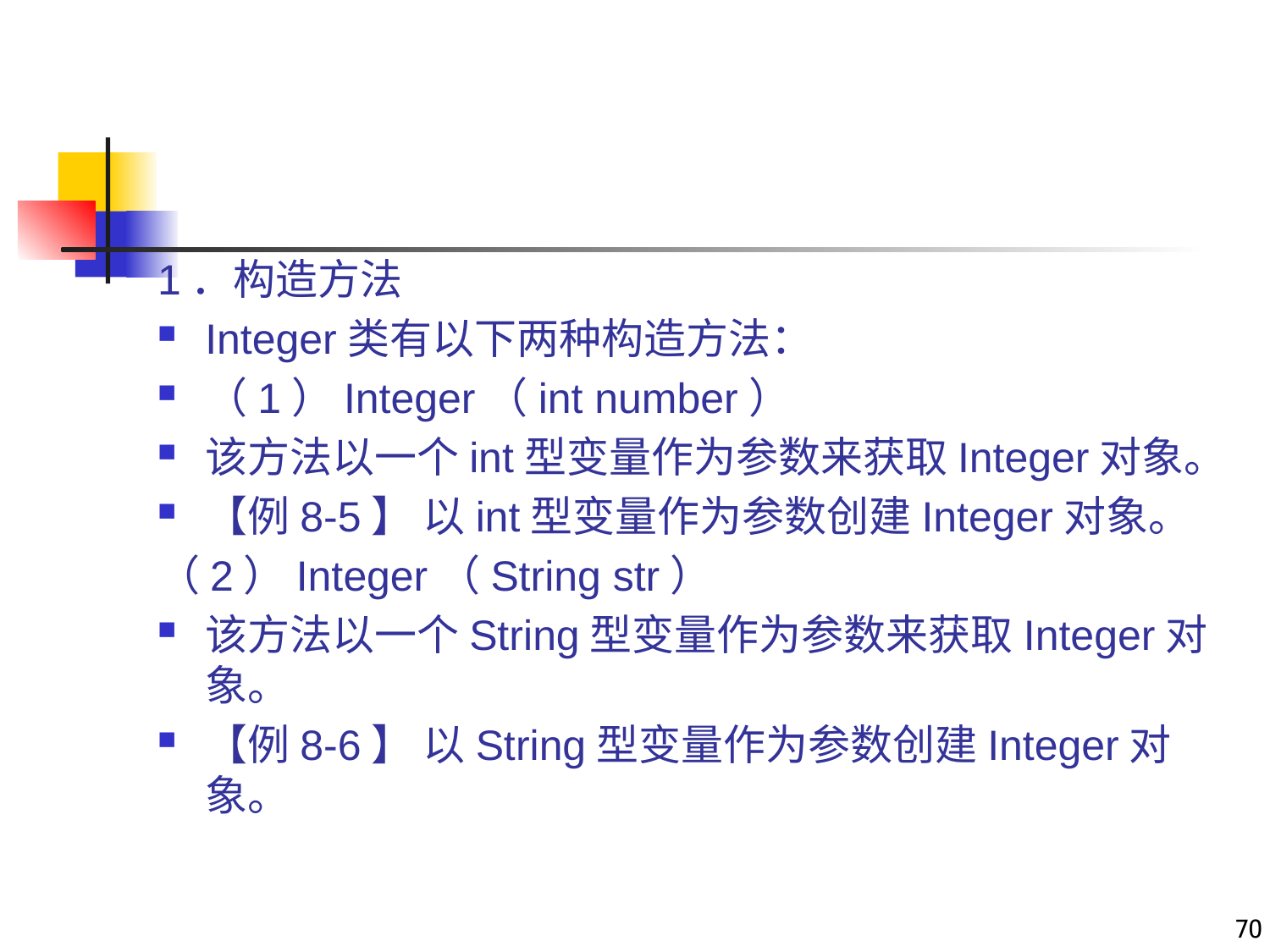

#
1．构造方法
Integer类有以下两种构造方法：
（1）Integer（int number）
该方法以一个int型变量作为参数来获取Integer对象。
【例8-5】 以int型变量作为参数创建Integer对象。
（2）Integer（String str）
该方法以一个String型变量作为参数来获取Integer对象。
【例8-6】 以String型变量作为参数创建Integer对象。
70